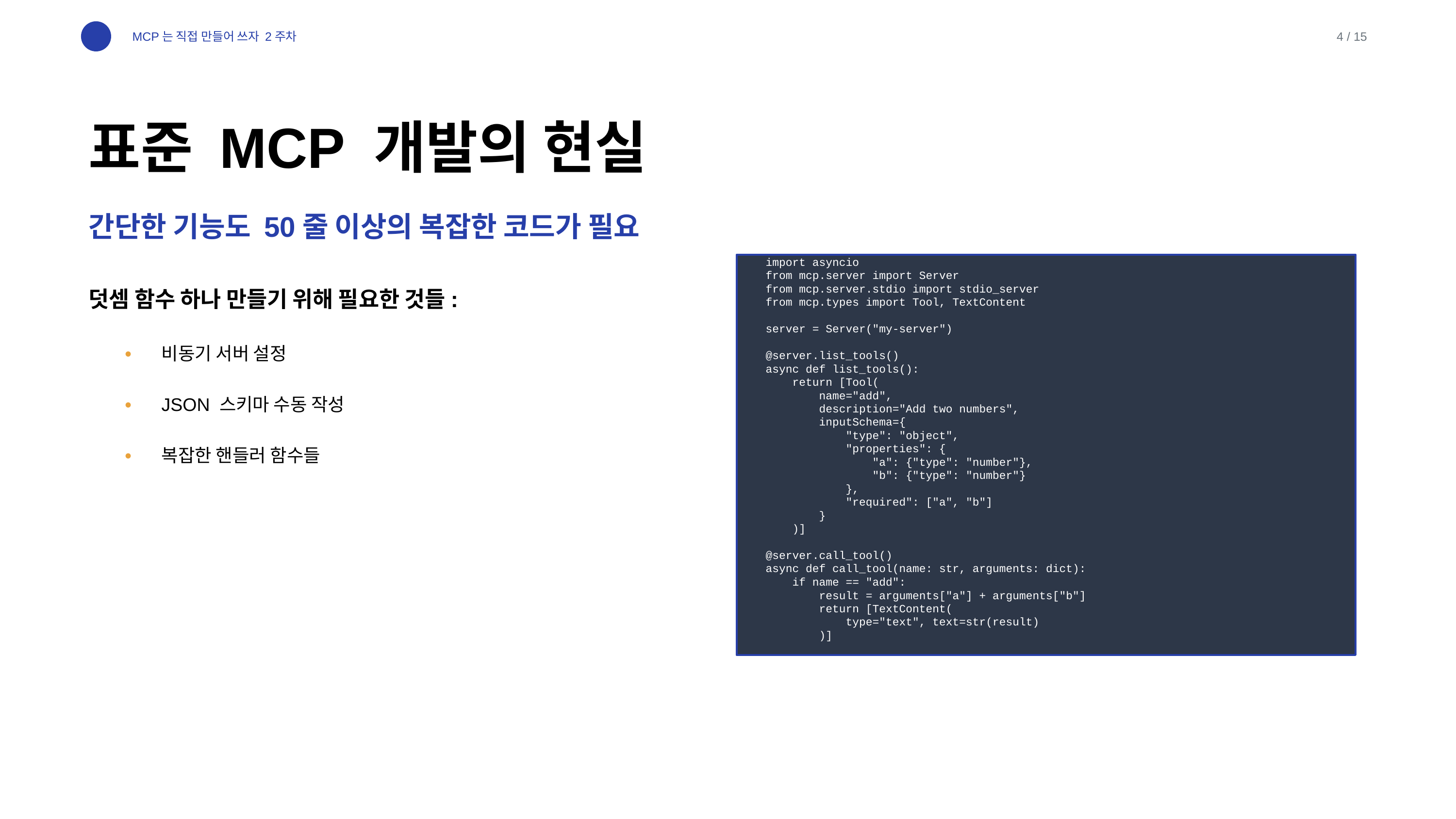

MCP는 직접 만들어 쓰자 2주차
4 / 15
표준 MCP 개발의 현실
간단한 기능도 50줄 이상의 복잡한 코드가 필요

# 표준 MCP - 복잡한 덧셈 서버
import asyncio
from mcp.server import Server
from mcp.server.stdio import stdio_server
from mcp.types import Tool, TextContent

server = Server("my-server")

@server.list_tools()
async def list_tools():
    return [Tool(
        name="add",
        description="Add two numbers",
        inputSchema={
            "type": "object",
            "properties": {
                "a": {"type": "number"},
                "b": {"type": "number"}
            },
            "required": ["a", "b"]
        }
    )]

@server.call_tool()
async def call_tool(name: str, arguments: dict):
    if name == "add":
        result = arguments["a"] + arguments["b"]
        return [TextContent(
            type="text", text=str(result)
        )]

# ... 50줄 이상의 보일러플레이트 코드
덧셈 함수 하나 만들기 위해 필요한 것들:
•
비동기 서버 설정
•
JSON 스키마 수동 작성
•
복잡한 핸들러 함수들